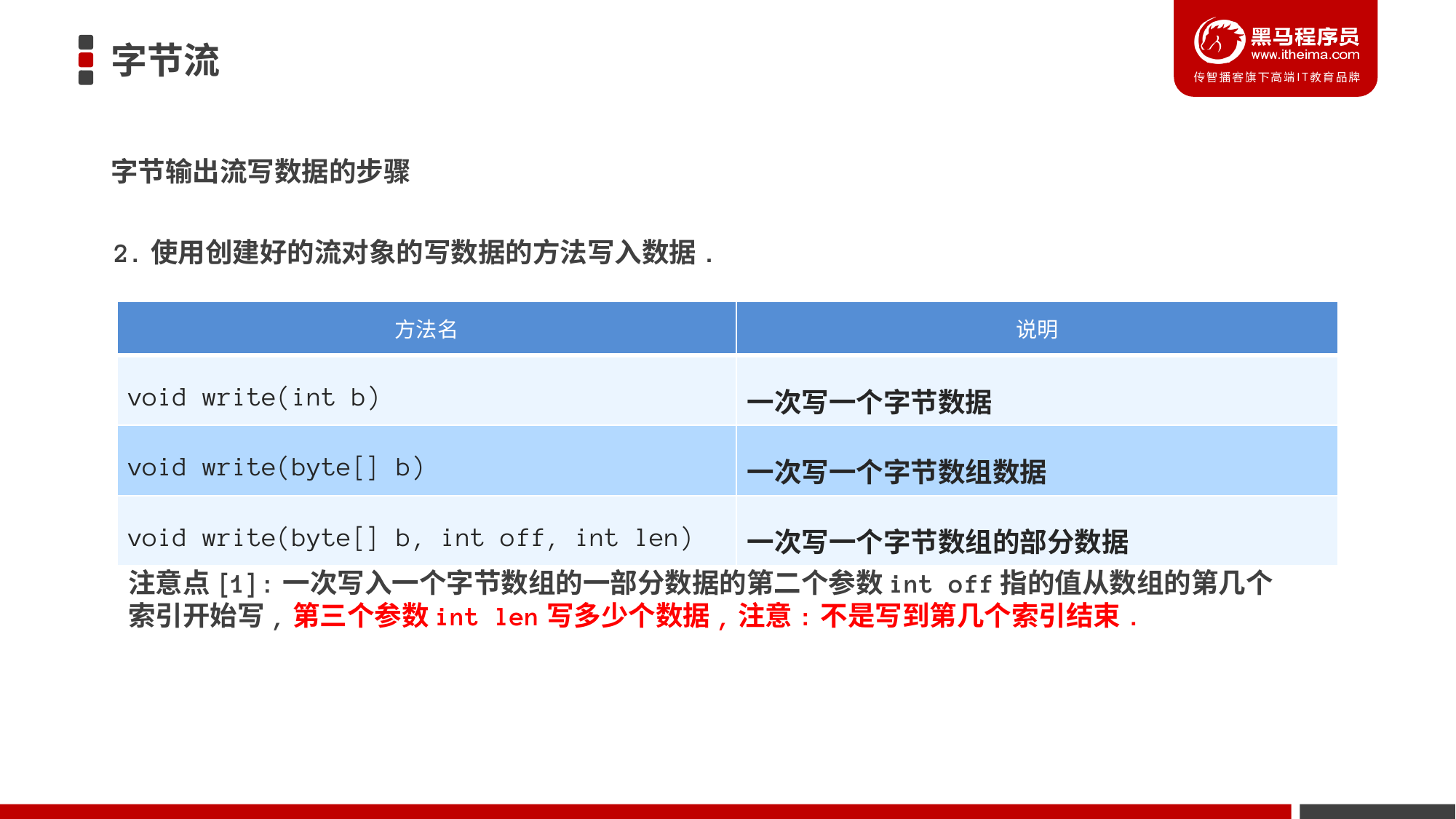

# 字节流
字节输出流写数据的步骤
2.使用创建好的流对象的写数据的方法写入数据.
| 方法名 | 说明 |
| --- | --- |
| void write​(int b) | 一次写一个字节数据 |
| void write​(byte[] b) | 一次写一个字节数组数据 |
| void write​(byte[] b, int off, int len) | 一次写一个字节数组的部分数据 |
注意点[1]:一次写入一个字节数组的一部分数据的第二个参数int off指的值从数组的第几个索引开始写,第三个参数int len写多少个数据,注意:不是写到第几个索引结束.